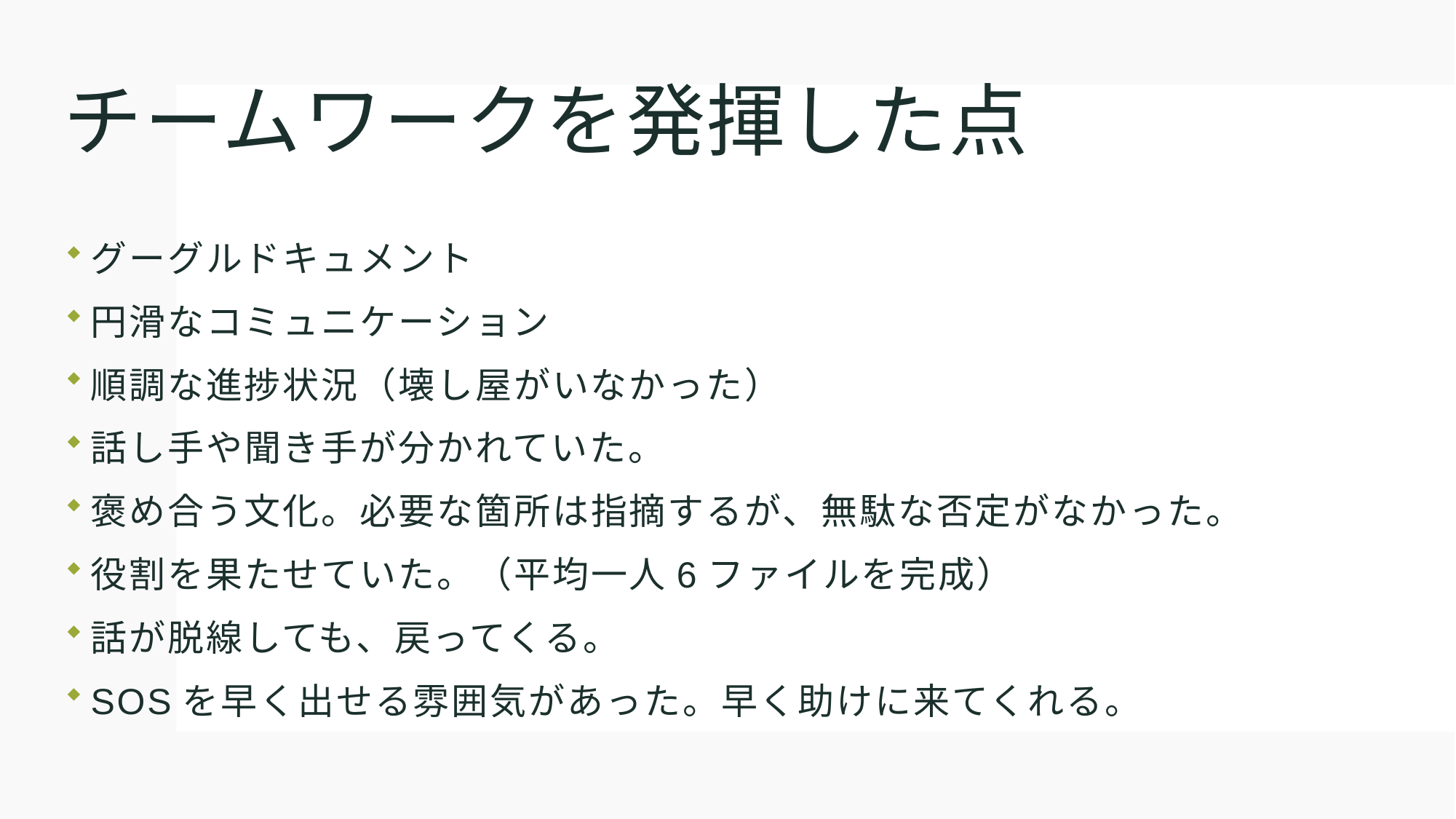

# チームワークを発揮した点
グーグルドキュメント
円滑なコミュニケーション
順調な進捗状況（壊し屋がいなかった）
話し手や聞き手が分かれていた。
褒め合う文化。必要な箇所は指摘するが、無駄な否定がなかった。
役割を果たせていた。（平均一人6ファイルを完成）
話が脱線しても、戻ってくる。
SOSを早く出せる雰囲気があった。早く助けに来てくれる。